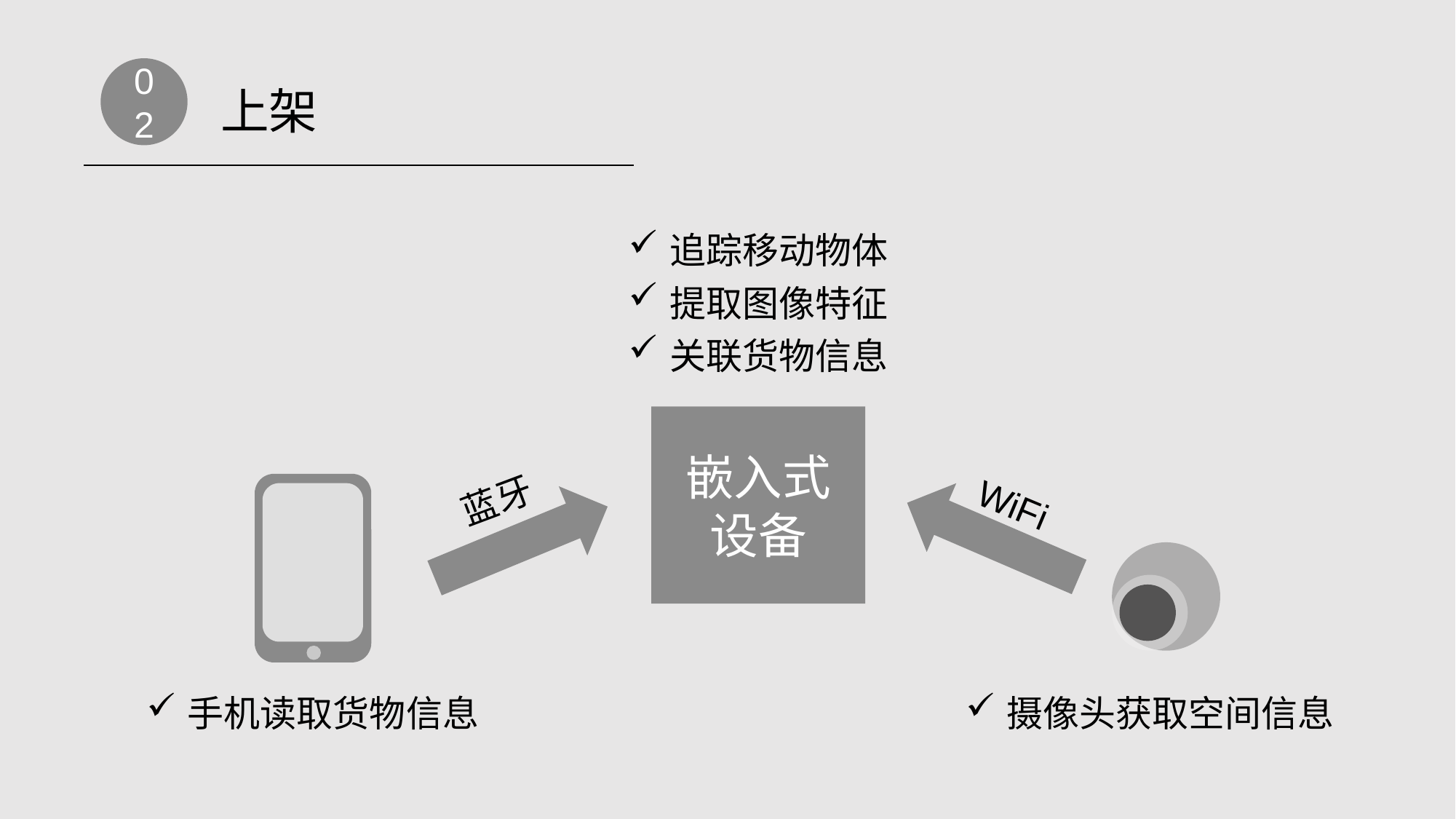

02
上架
追踪移动物体
提取图像特征
关联货物信息
嵌入式设备
蓝牙

WiFi

手机读取货物信息
摄像头获取空间信息